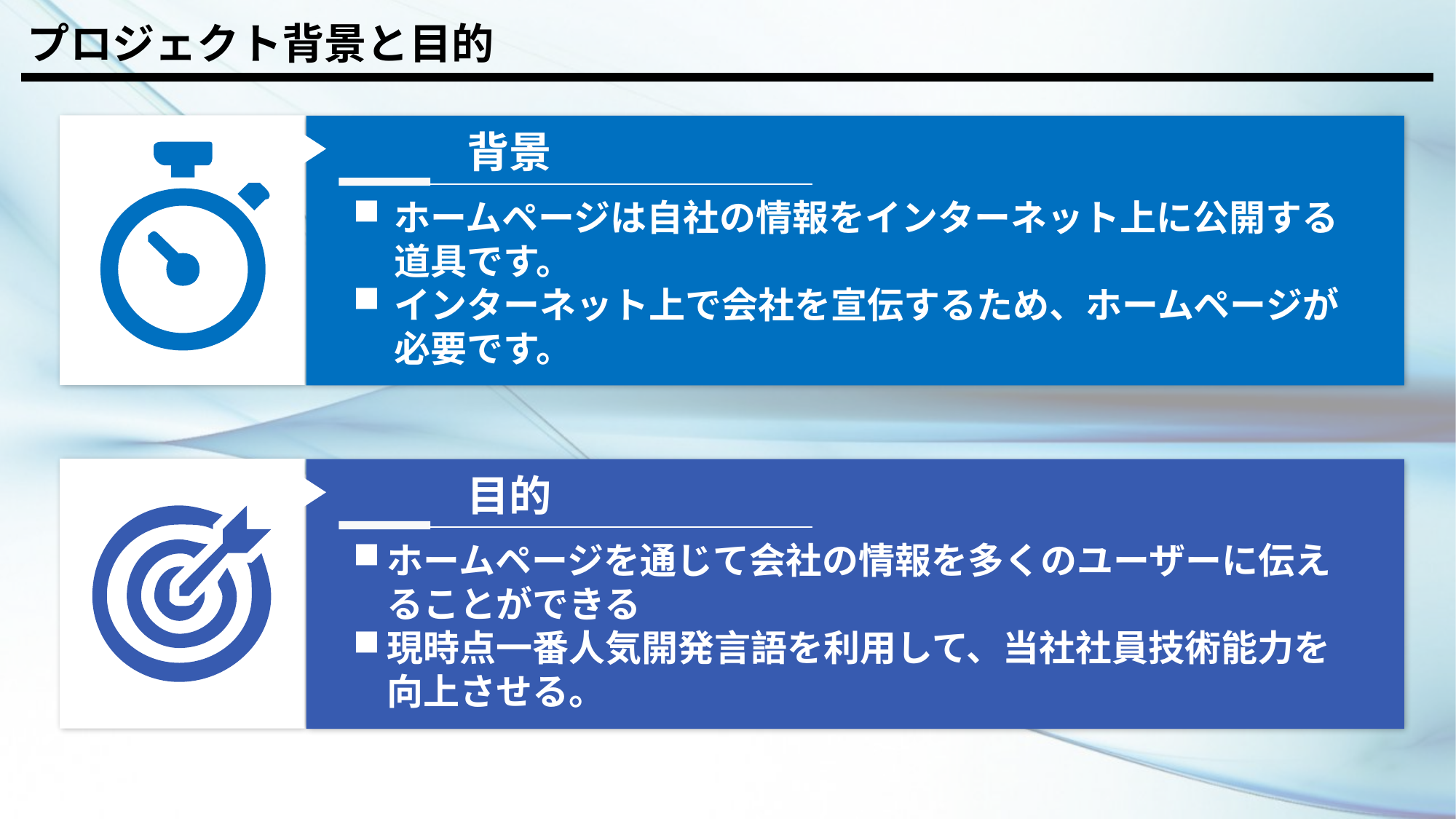

プロジェクト背景と目的

背景

ホームページは自社の情報をインターネット上に公開する道具です。
インターネット上で会社を宣伝するため、ホームページが必要です。

目的

ホームページを通じて会社の情報を多くのユーザーに伝えることができる
現時点一番人気開発言語を利用して、当社社員技術能力を向上させる。